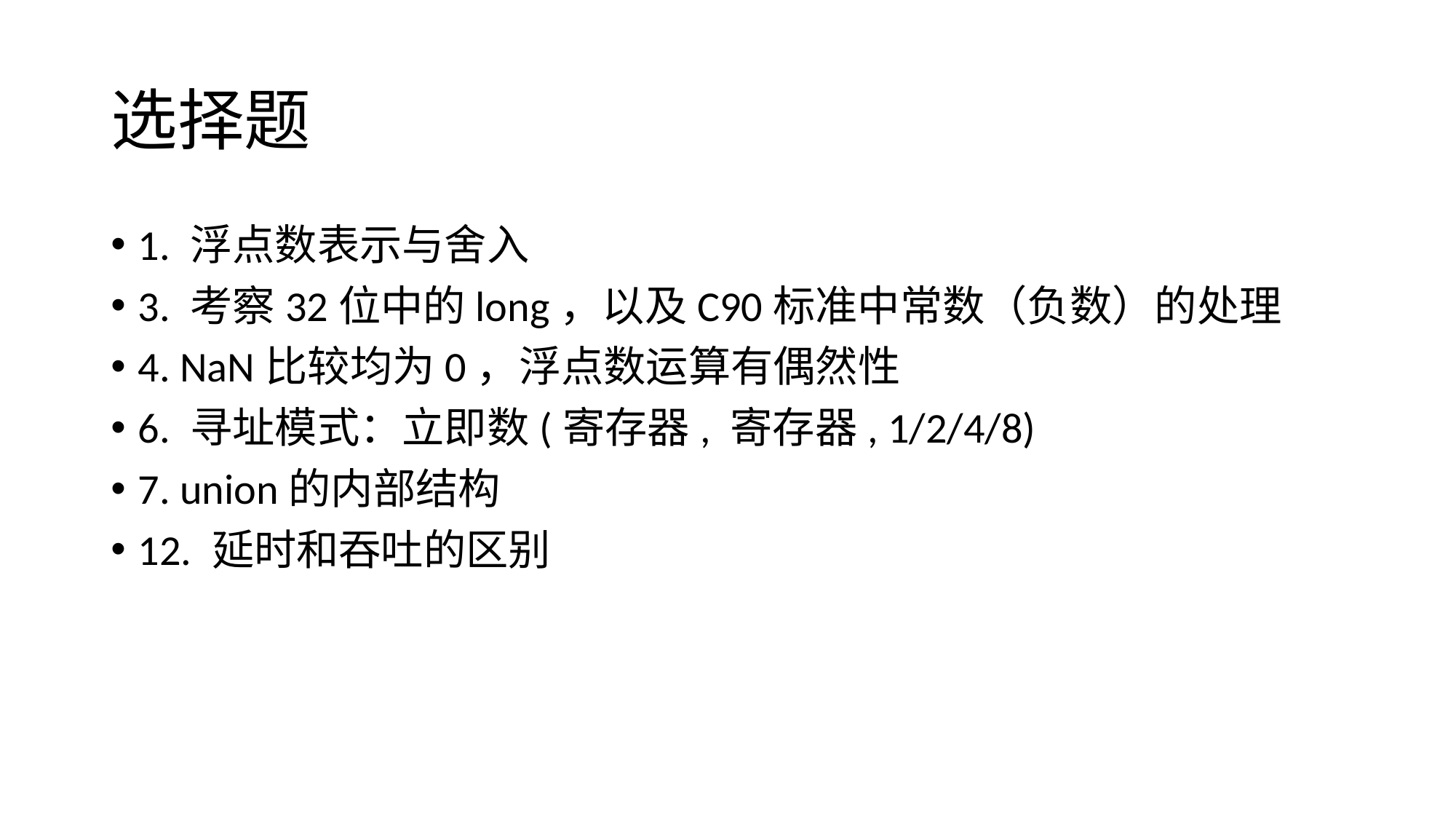

# 选择题
1. 浮点数表示与舍入
3. 考察32位中的long，以及C90标准中常数（负数）的处理
4. NaN比较均为0，浮点数运算有偶然性
6. 寻址模式：立即数(寄存器, 寄存器, 1/2/4/8)
7. union的内部结构
12. 延时和吞吐的区别